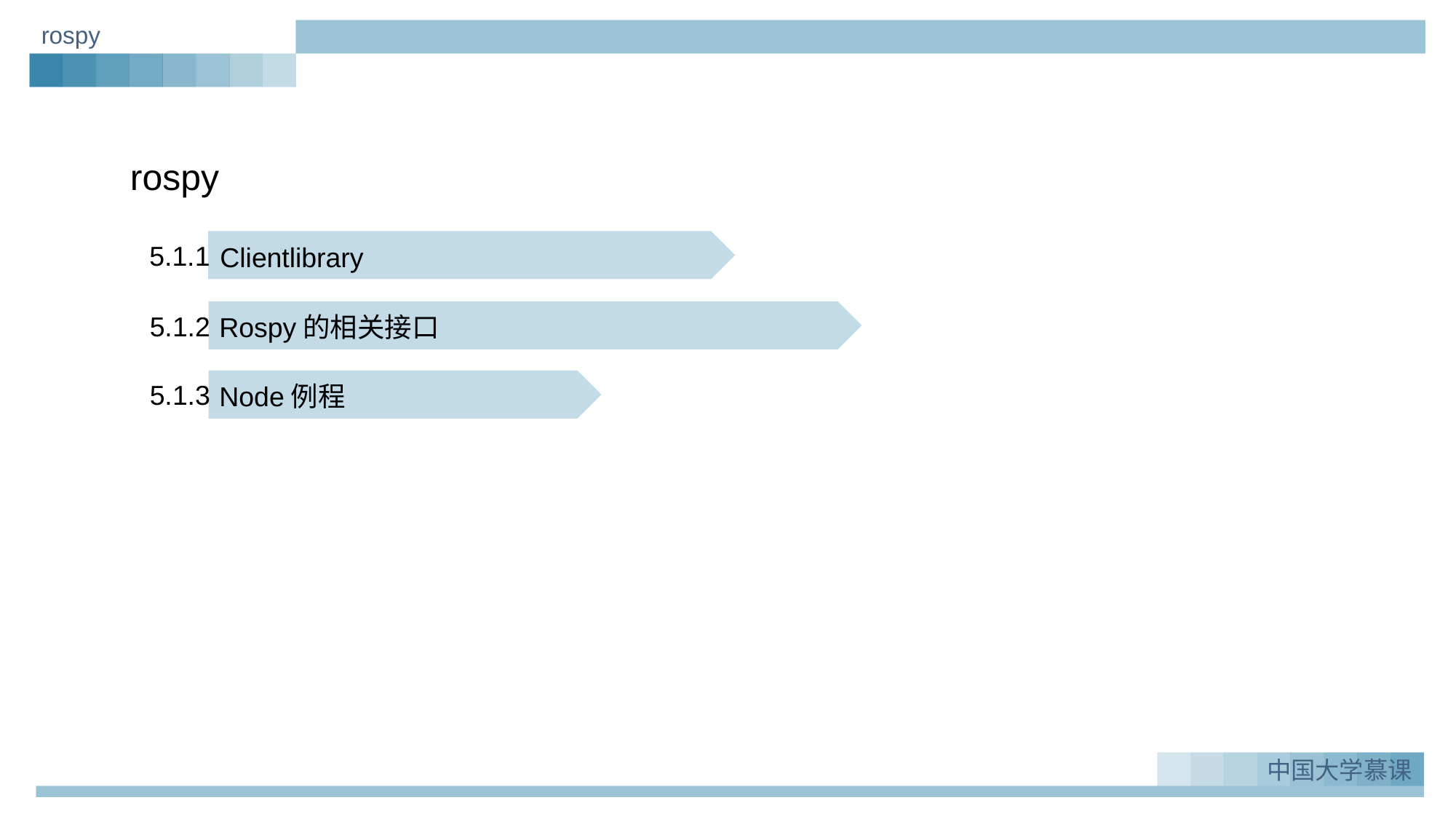

rospy
rospy

5.1.1
Clientlibrary

5.1.2
Rospy的相关接口

5.1.3
Node例程
中国大学慕课